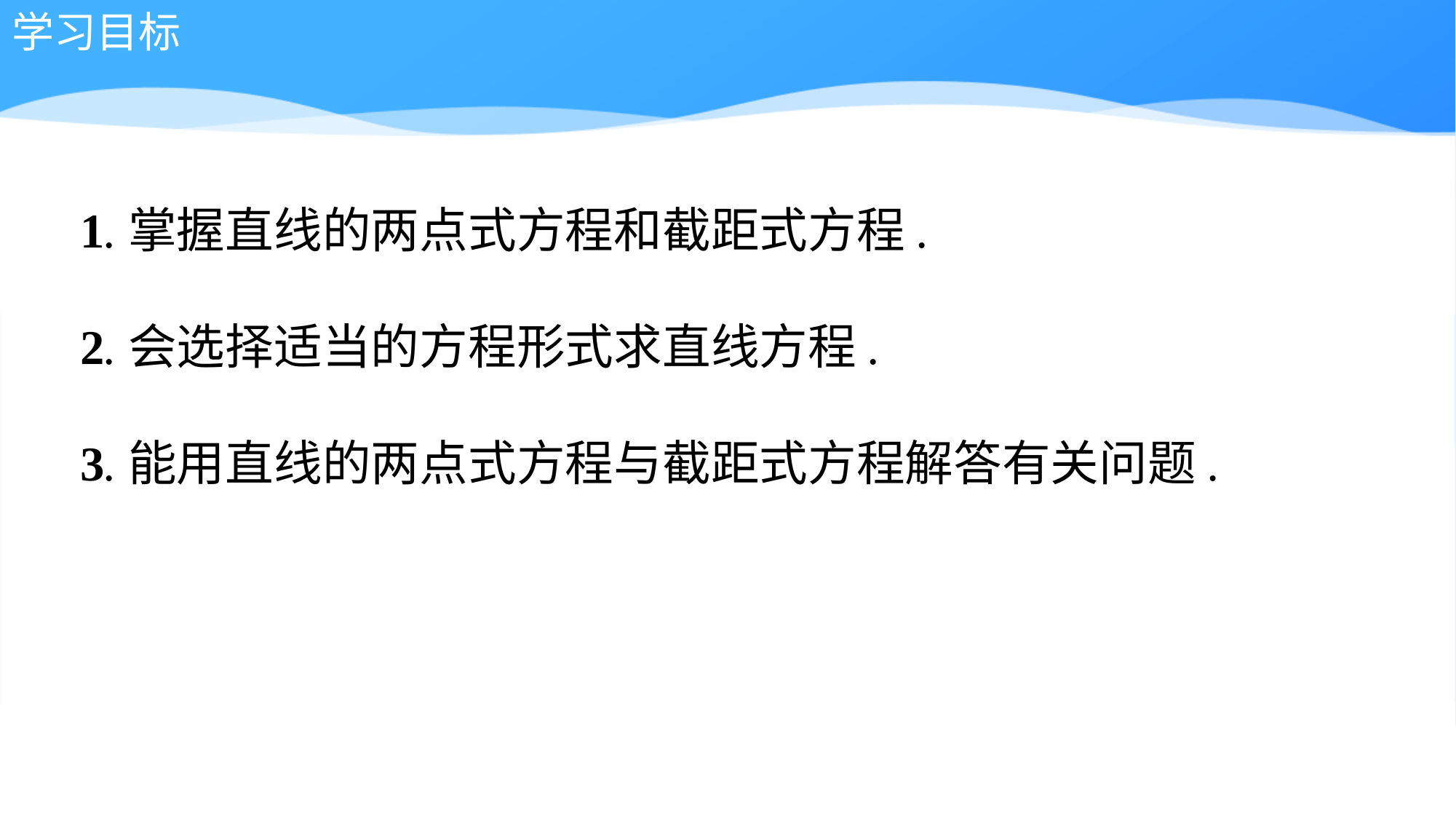

学习目标
1.掌握直线的两点式方程和截距式方程.
2.会选择适当的方程形式求直线方程.
3.能用直线的两点式方程与截距式方程解答有关问题.